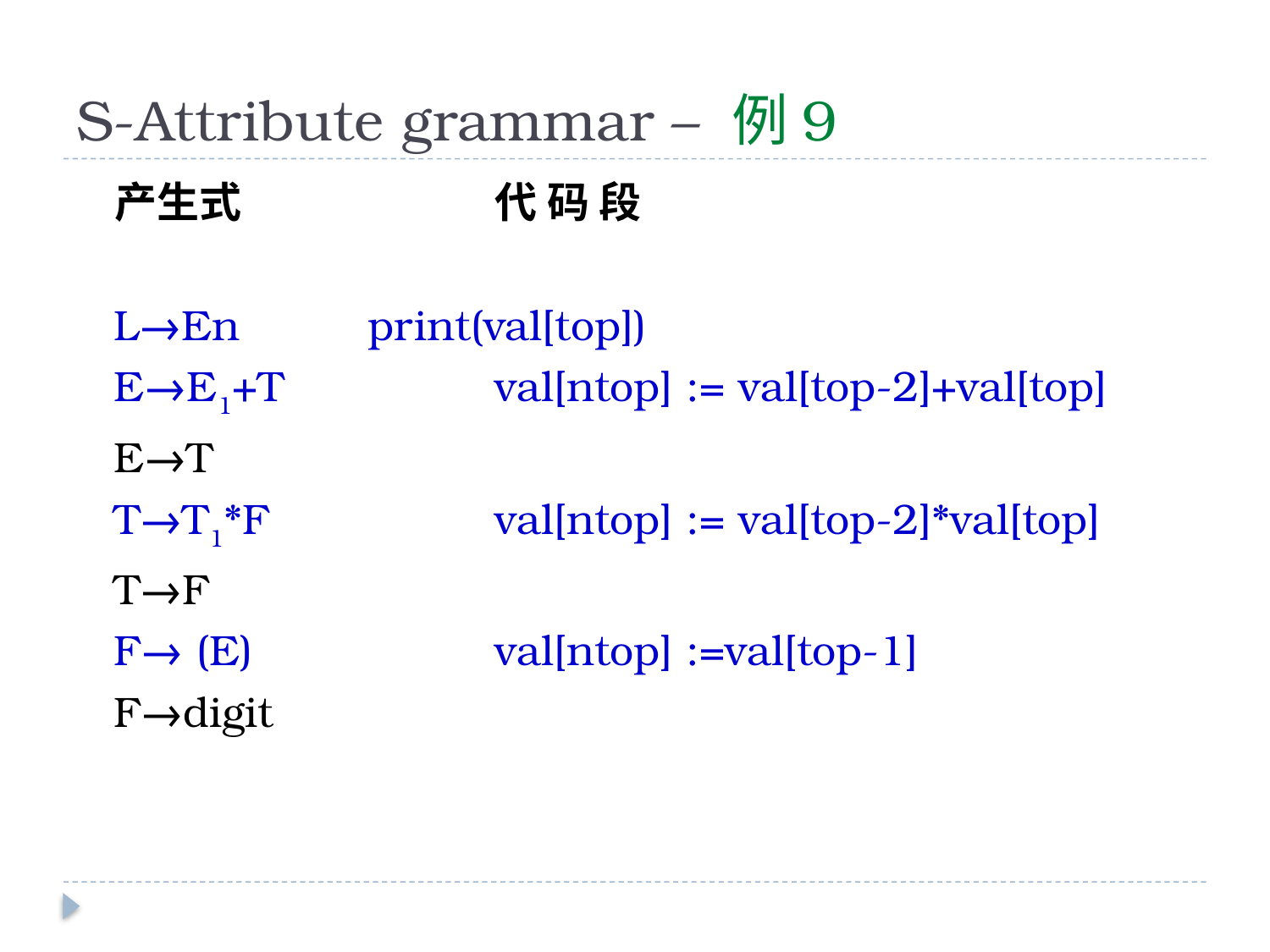

# S-Attribute grammar – 例9
   产生式 		代 码 段

	L→En		print(val[top])
	E→E1+T		val[ntop] := val[top-2]+val[top]
	E→T
	T→T1*F		val[ntop] := val[top-2]*val[top]
	T→F
	F→ (E)		val[ntop] :=val[top-1]
	F→digit
41